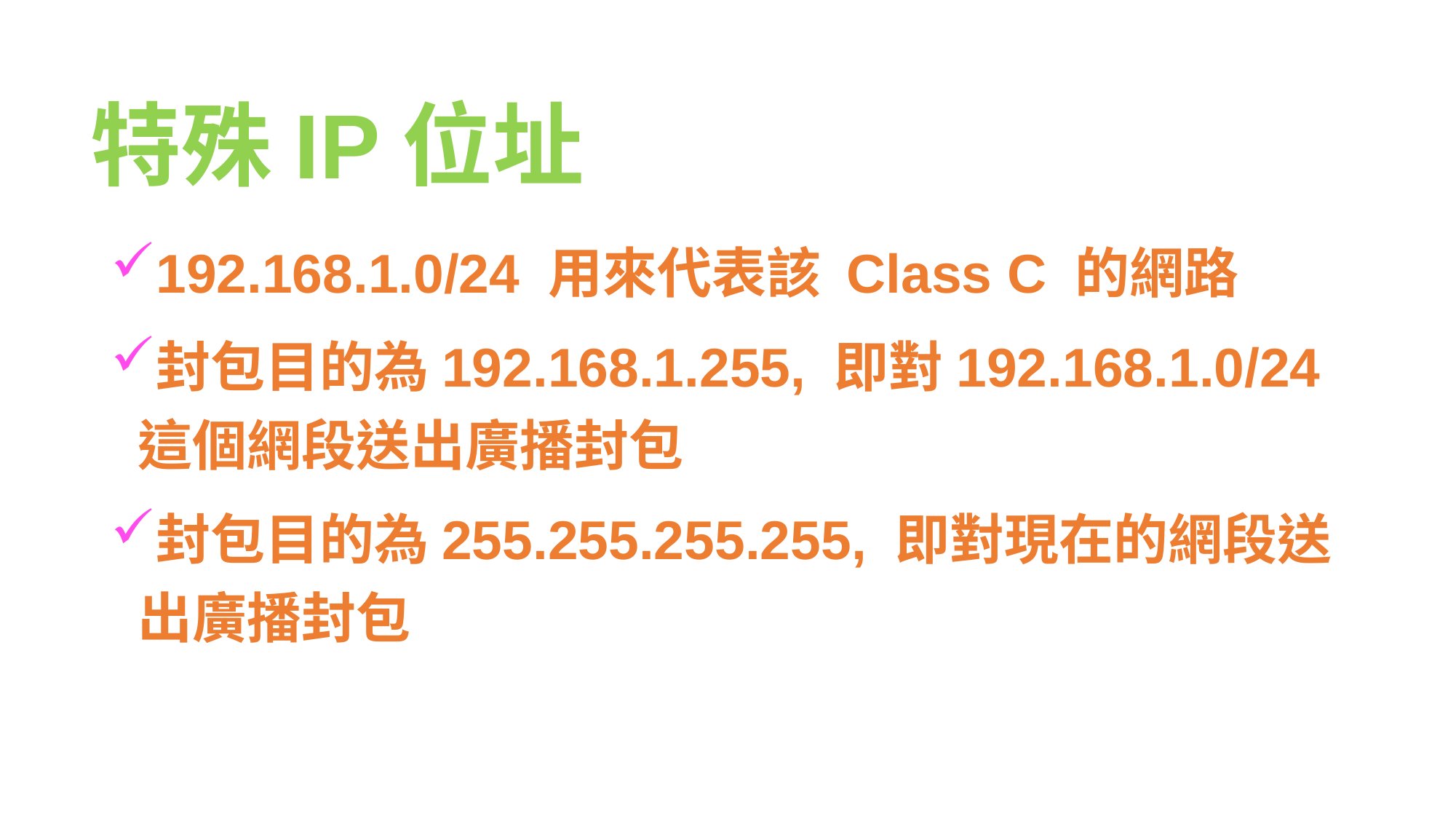

特殊IP位址
192.168.1.0/24 用來代表該 Class C 的網路
封包目的為192.168.1.255, 即對192.168.1.0/24 這個網段送出廣播封包
封包目的為255.255.255.255, 即對現在的網段送出廣播封包